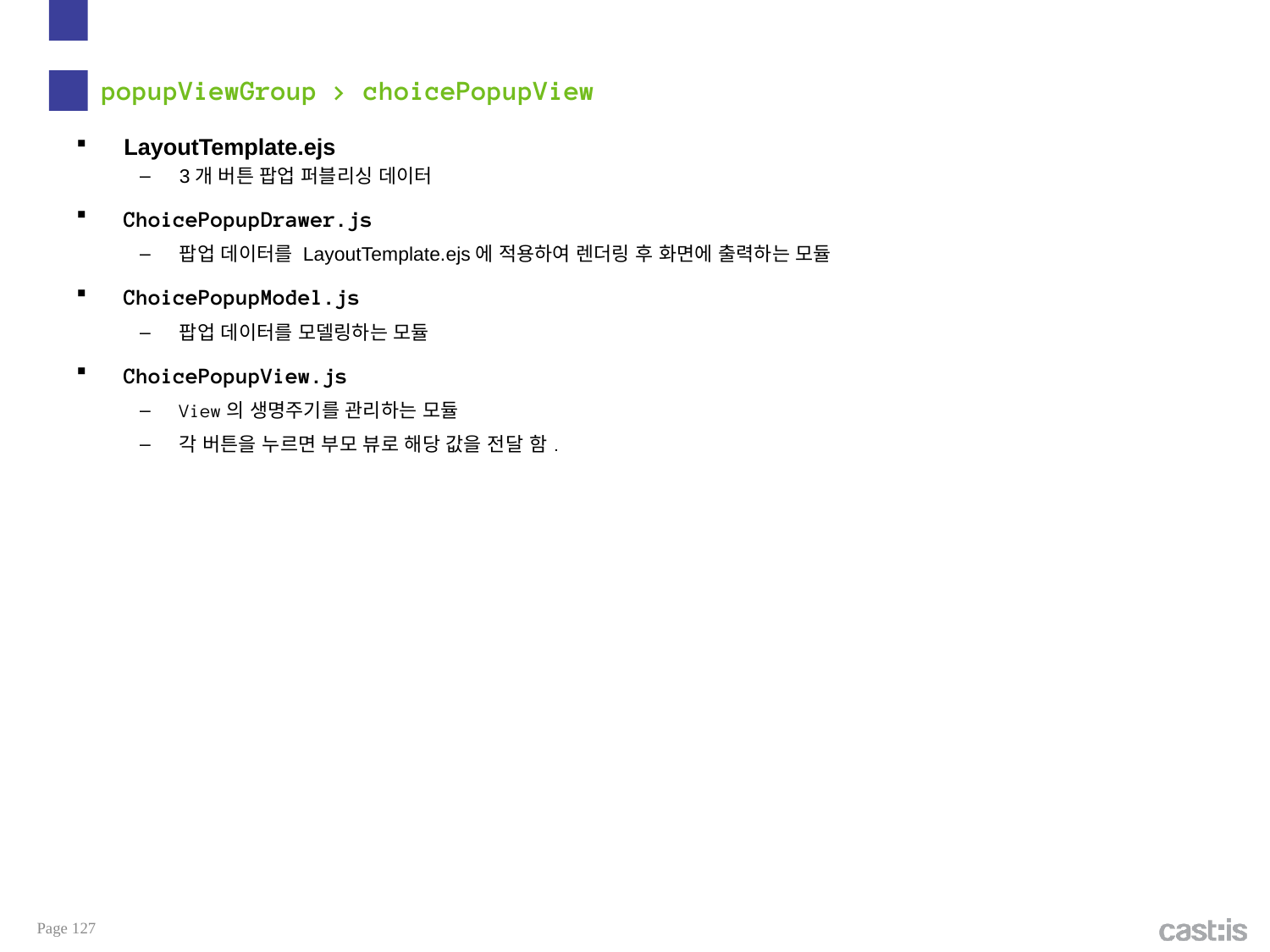

# popupViewGroup > choicePopupView
LayoutTemplate.ejs
3개 버튼 팝업 퍼블리싱 데이터

ChoicePopupDrawer.js
팝업 데이터를 LayoutTemplate.ejs에 적용하여 렌더링 후 화면에 출력하는 모듈

ChoicePopupModel.js
팝업 데이터를 모델링하는 모듈

ChoicePopupView.js
View의 생명주기를 관리하는 모듈
각 버튼을 누르면 부모 뷰로 해당 값을 전달 함.

Page 127